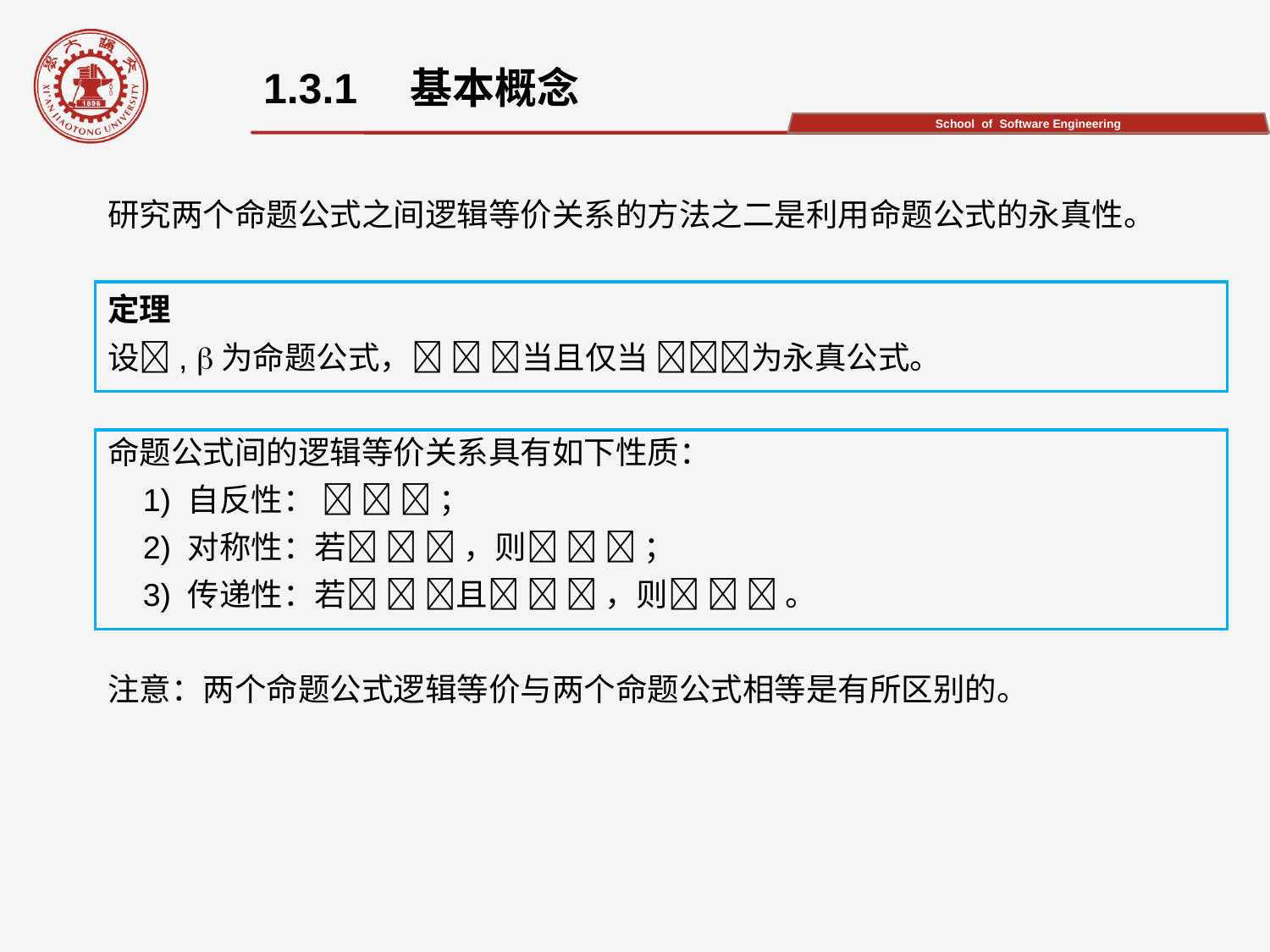

1.3.1　基本概念
研究两个命题公式之间逻辑等价关系的方法之二是利用命题公式的永真性。

定理
设α, β为命题公式，α ⇔ β当且仅当 α↔β为永真公式。

命题公式间的逻辑等价关系具有如下性质：
    1) 自反性： α ⇔ α ；
    2) 对称性：若α ⇔ β ，则β ⇔ α ；
    3) 传递性：若α ⇔ β且β ⇔ γ ，则α ⇔ γ 。

注意：两个命题公式逻辑等价与两个命题公式相等是有所区别的。